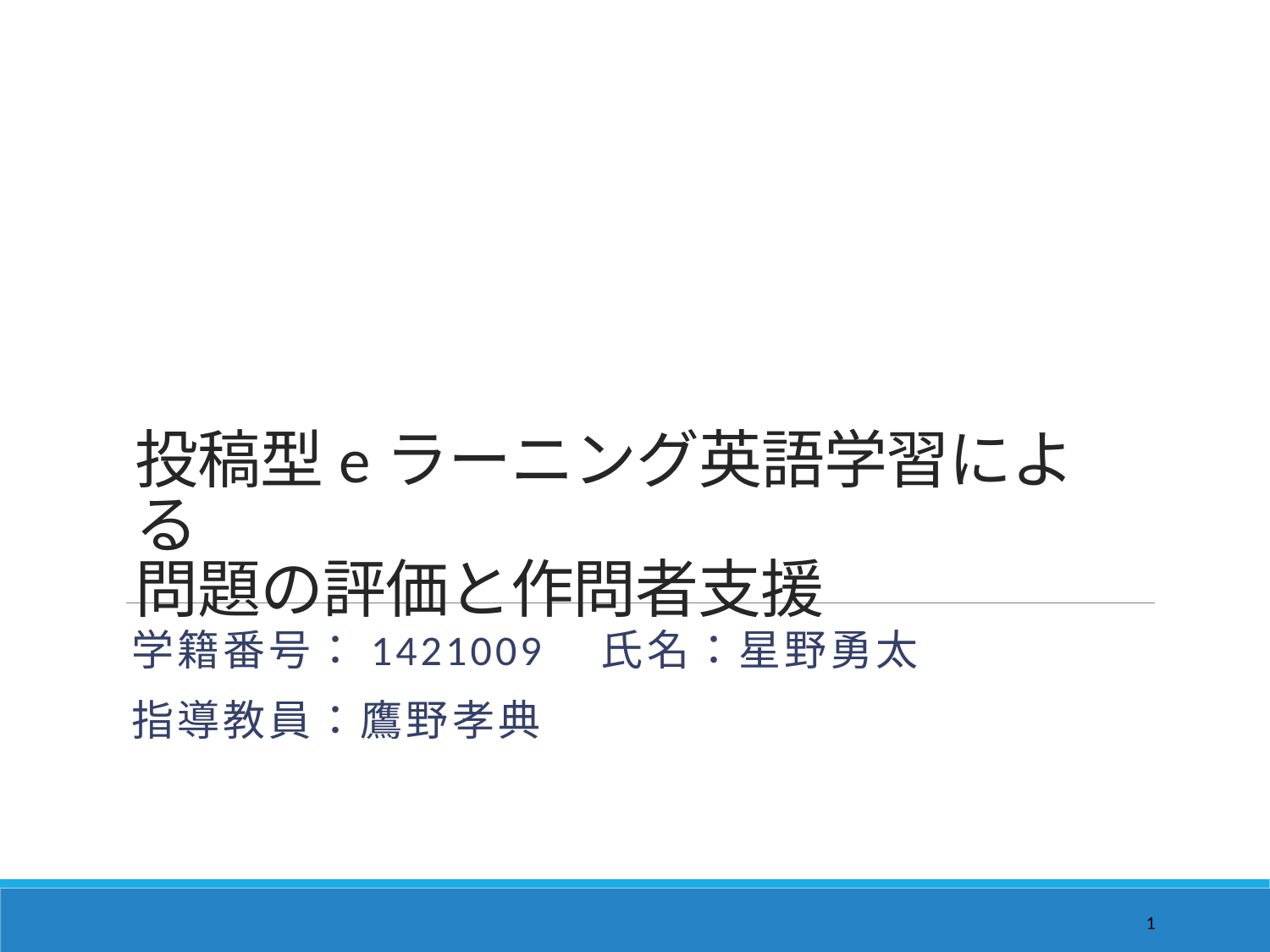

# 投稿型eラーニング英語学習による 問題の評価と作問者支援
学籍番号：1421009　氏名：星野勇太
指導教員：鷹野孝典

1